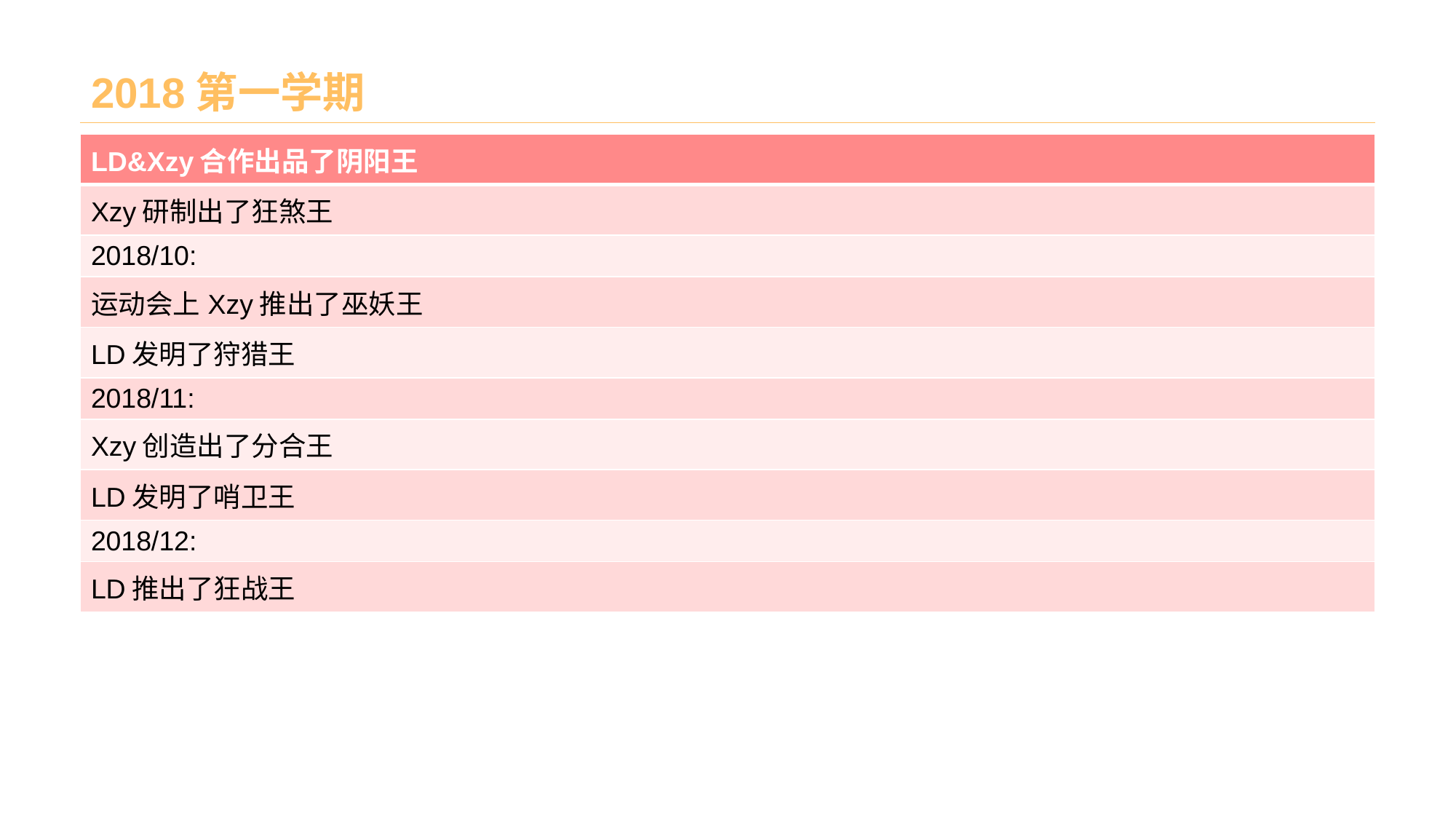

# 2018第一学期
| LD&Xzy合作出品了阴阳王 |
| --- |
| Xzy研制出了狂煞王 |
| 2018/10: |
| 运动会上Xzy推出了巫妖王 |
| LD发明了狩猎王 |
| 2018/11: |
| Xzy创造出了分合王 |
| LD发明了哨卫王 |
| 2018/12: |
| LD推出了狂战王 |